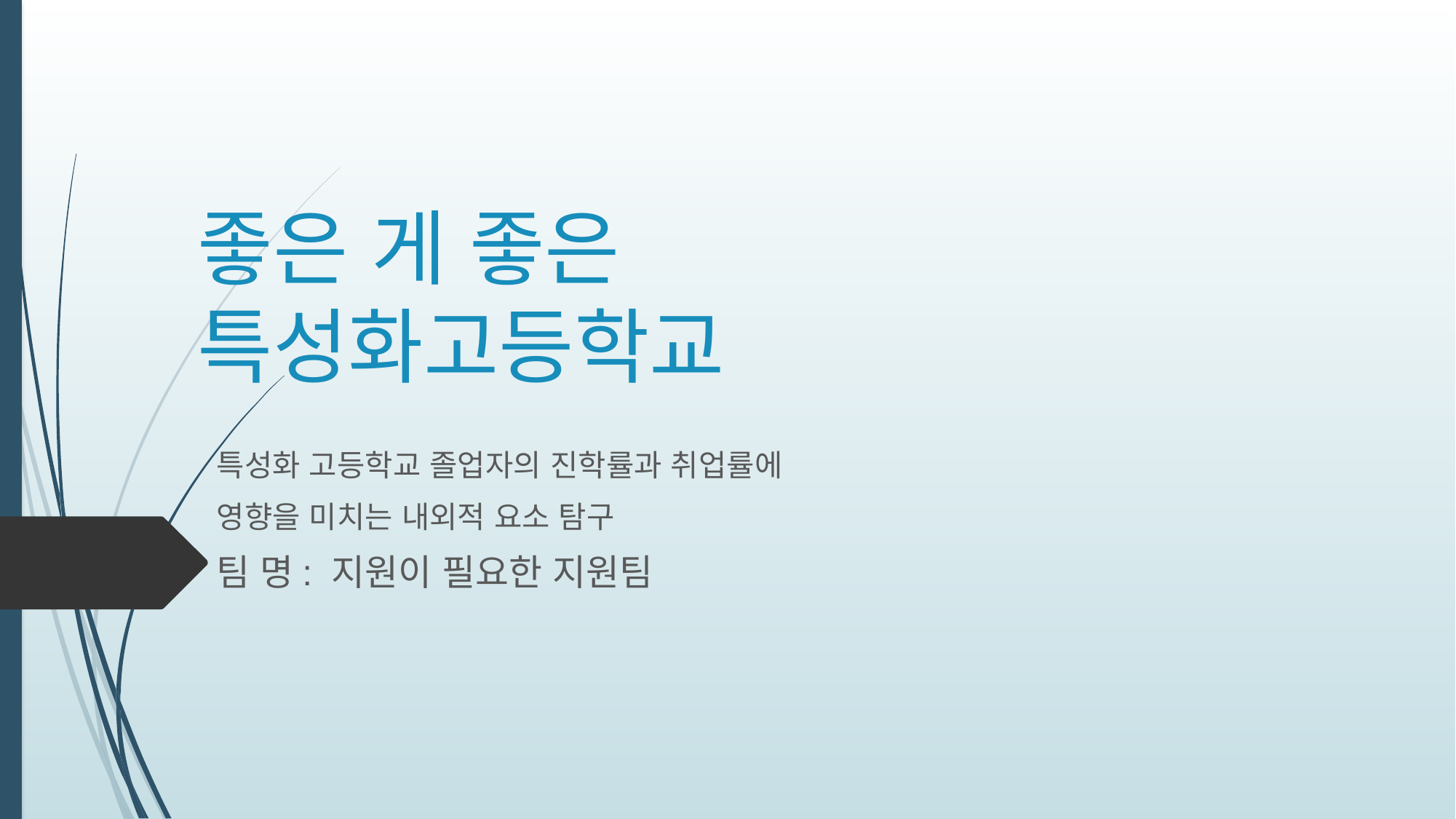

# 좋은 게 좋은 특성화고등학교
특성화 고등학교 졸업자의 진학률과 취업률에
영향을 미치는 내외적 요소 탐구
팀 명: 지원이 필요한 지원팀